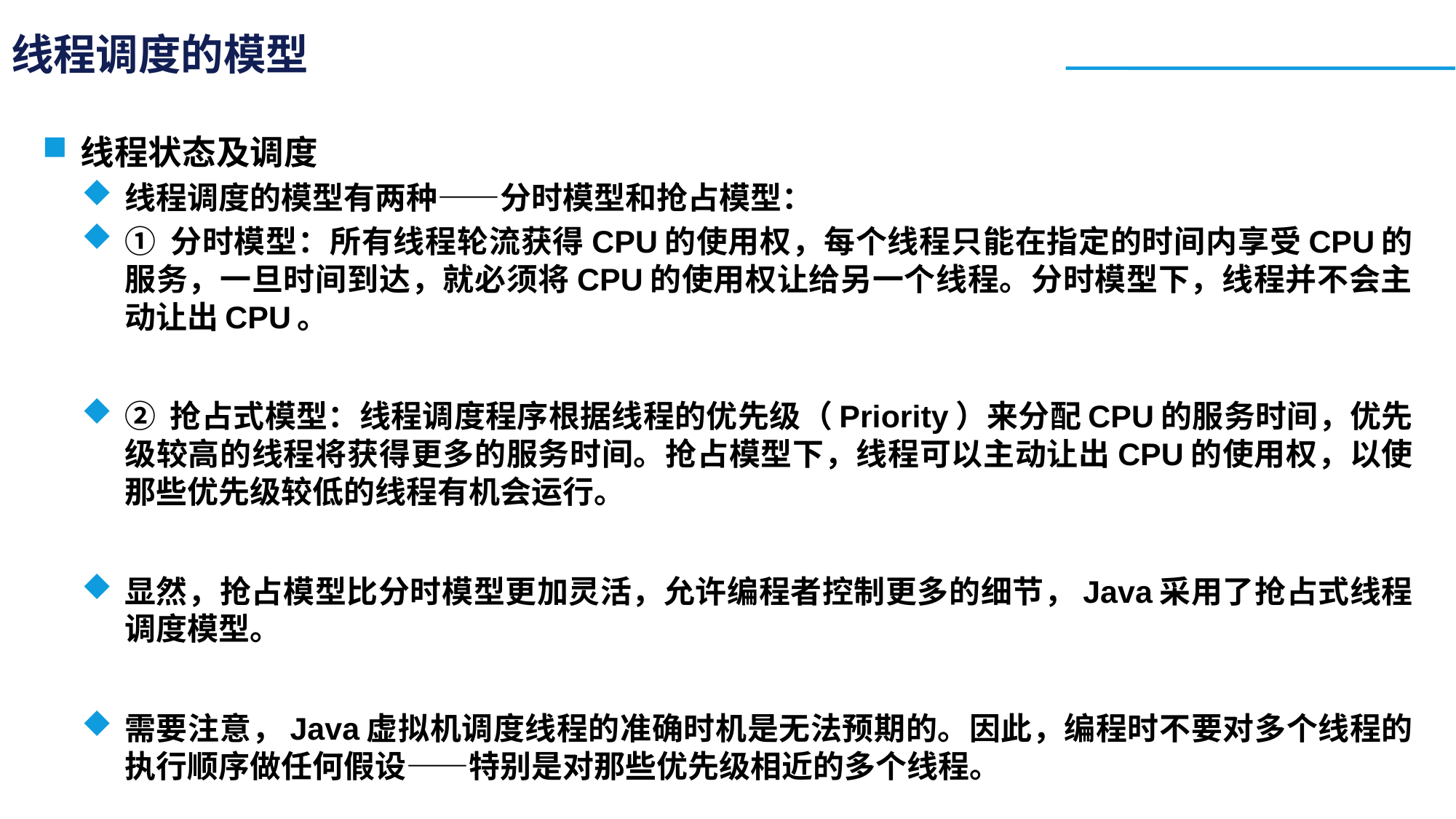

# 线程调度的模型
线程状态及调度
线程调度的模型有两种——分时模型和抢占模型：
① 分时模型：所有线程轮流获得CPU的使用权，每个线程只能在指定的时间内享受CPU的服务，一旦时间到达，就必须将CPU的使用权让给另一个线程。分时模型下，线程并不会主动让出CPU。

② 抢占式模型：线程调度程序根据线程的优先级（Priority）来分配CPU的服务时间，优先级较高的线程将获得更多的服务时间。抢占模型下，线程可以主动让出CPU的使用权，以使那些优先级较低的线程有机会运行。

显然，抢占模型比分时模型更加灵活，允许编程者控制更多的细节，Java采用了抢占式线程调度模型。

需要注意，Java虚拟机调度线程的准确时机是无法预期的。因此，编程时不要对多个线程的执行顺序做任何假设——特别是对那些优先级相近的多个线程。